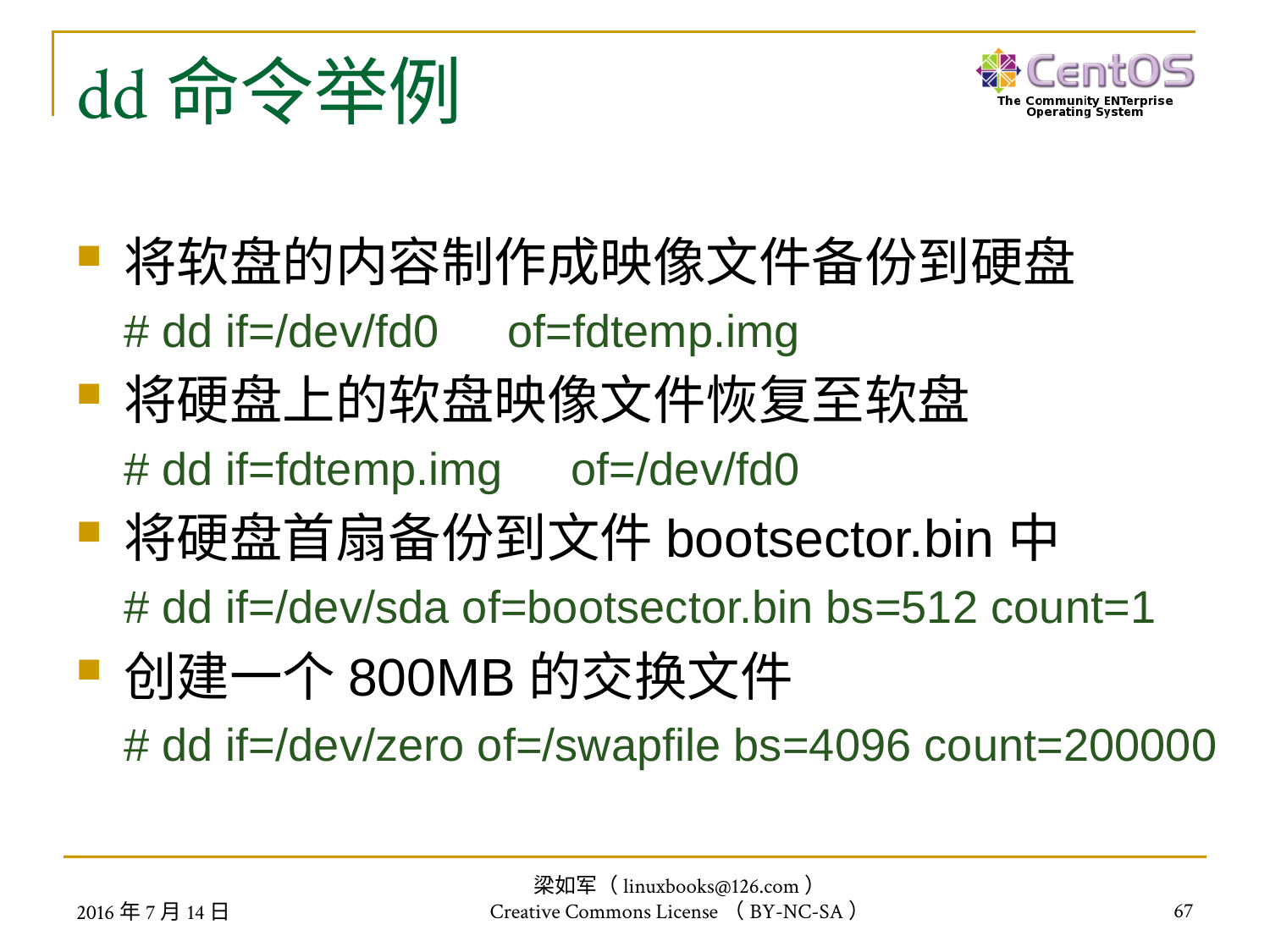

# dd命令举例
将软盘的内容制作成映像文件备份到硬盘
# dd if=/dev/fd0　of=fdtemp.img
将硬盘上的软盘映像文件恢复至软盘
# dd if=fdtemp.img　of=/dev/fd0
将硬盘首扇备份到文件bootsector.bin中
# dd if=/dev/sda of=bootsector.bin bs=512 count=1
创建一个800MB的交换文件
# dd if=/dev/zero of=/swapfile bs=4096 count=200000

梁如军（linuxbooks@126.com）
Creative Commons License（BY-NC-SA）
2016年7月14日
67